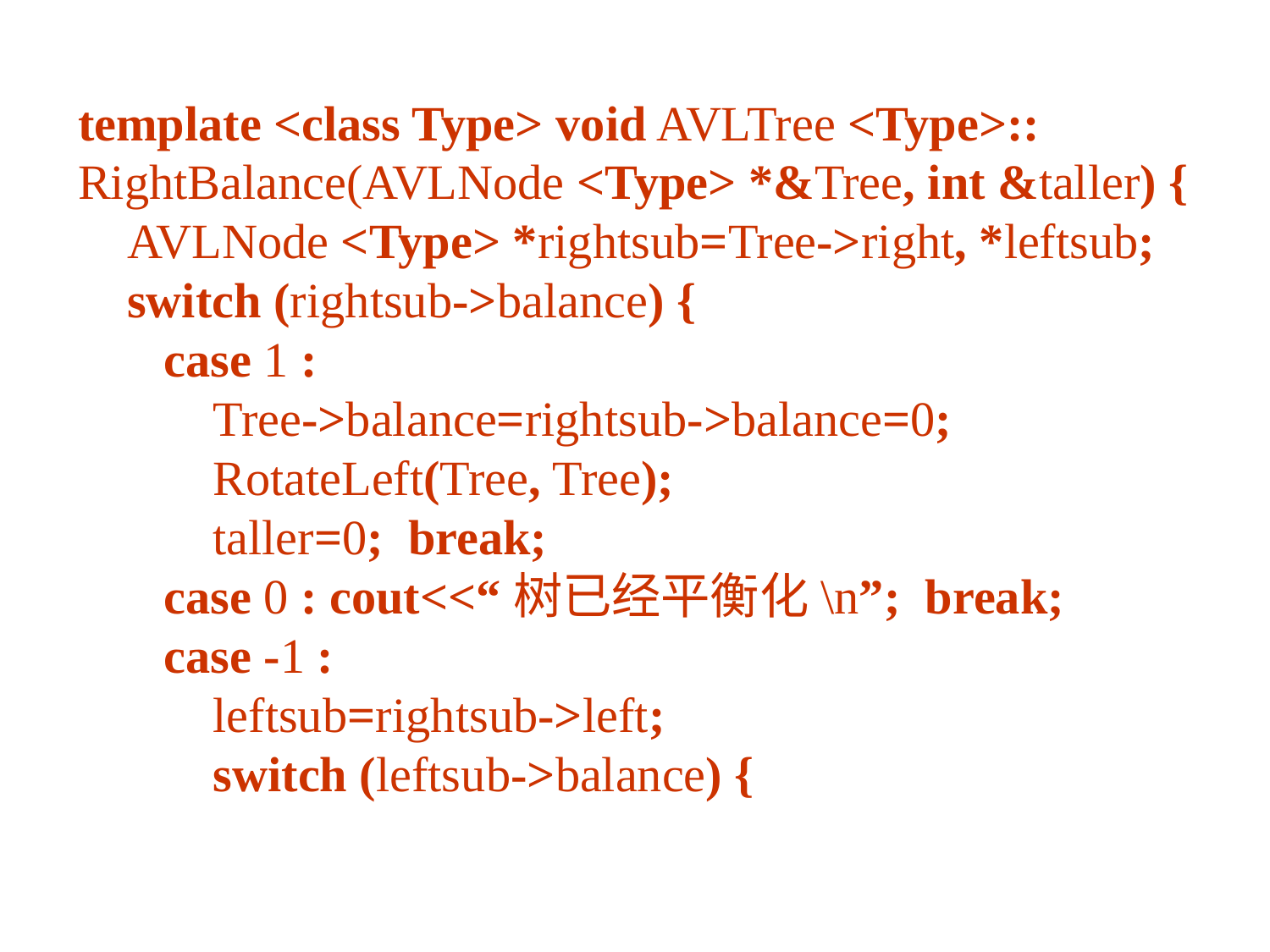

template <class Type> void AVLTree <Type>::
RightBalance(AVLNode <Type> *&Tree, int &taller) {
    AVLNode <Type> *rightsub=Tree->right, *leftsub;
    switch (rightsub->balance) {
       case 1 :
           Tree->balance=rightsub->balance=0;
           RotateLeft(Tree, Tree);
           taller=0;  break;
       case 0 : cout<<“树已经平衡化\n”;  break;
       case -1 :
           leftsub=rightsub->left;
           switch (leftsub->balance) {
143